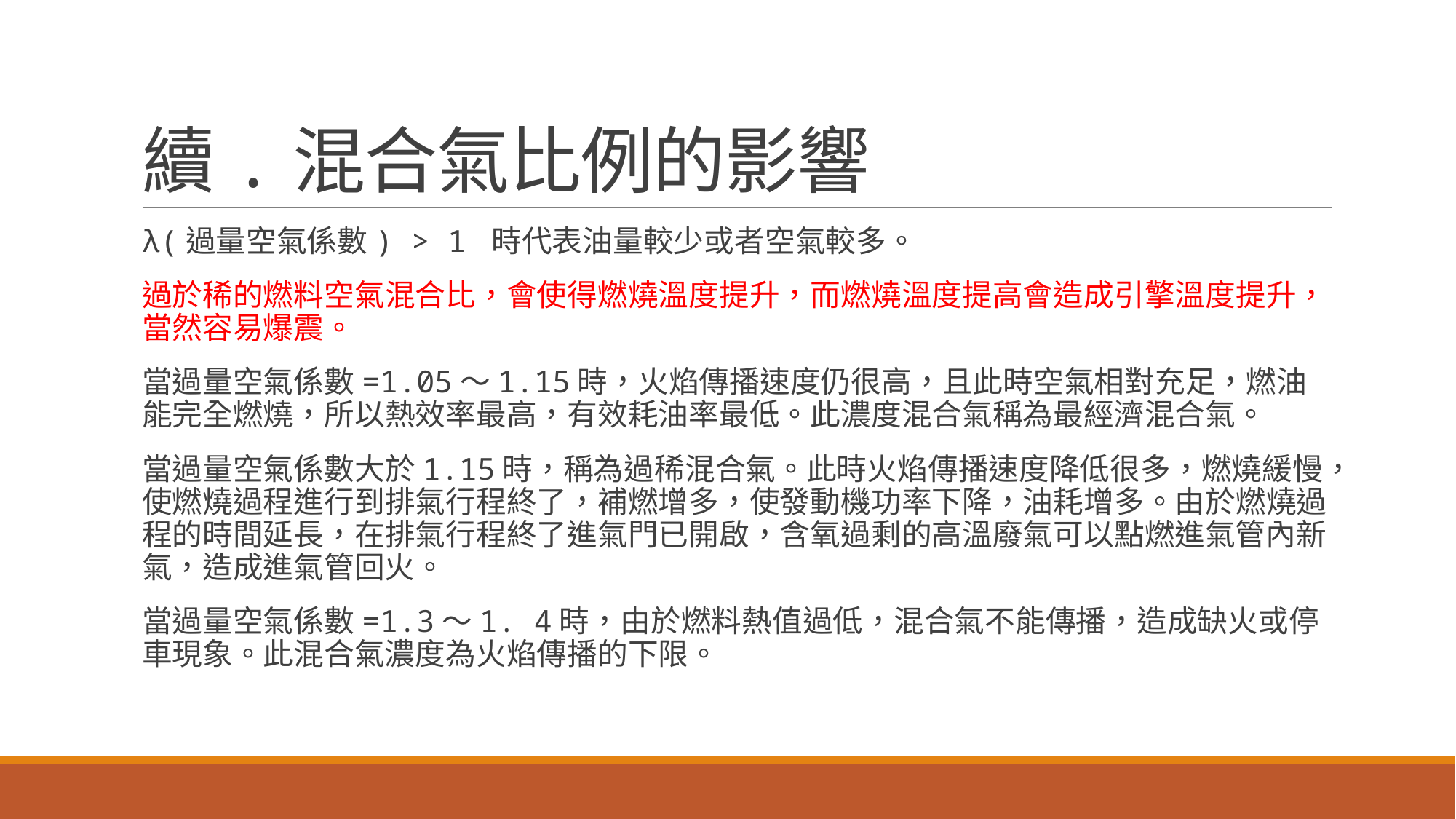

# 續.混合氣比例的影響
λ(過量空氣係數) > 1 時代表油量較少或者空氣較多。
過於稀的燃料空氣混合比，會使得燃燒溫度提升，而燃燒溫度提高會造成引擎溫度提升，當然容易爆震。
當過量空氣係數=1.05～1.15時，火焰傳播速度仍很高，且此時空氣相對充足，燃油能完全燃燒，所以熱效率最高，有效耗油率最低。此濃度混合氣稱為最經濟混合氣。
當過量空氣係數大於1.15時，稱為過稀混合氣。此時火焰傳播速度降低很多，燃燒緩慢，使燃燒過程進行到排氣行程終了，補燃增多，使發動機功率下降，油耗增多。由於燃燒過程的時間延長，在排氣行程終了進氣門已開啟，含氧過剩的高溫廢氣可以點燃進氣管內新氣，造成進氣管回火。
當過量空氣係數=1.3～1. 4時，由於燃料熱值過低，混合氣不能傳播，造成缺火或停車現象。此混合氣濃度為火焰傳播的下限。